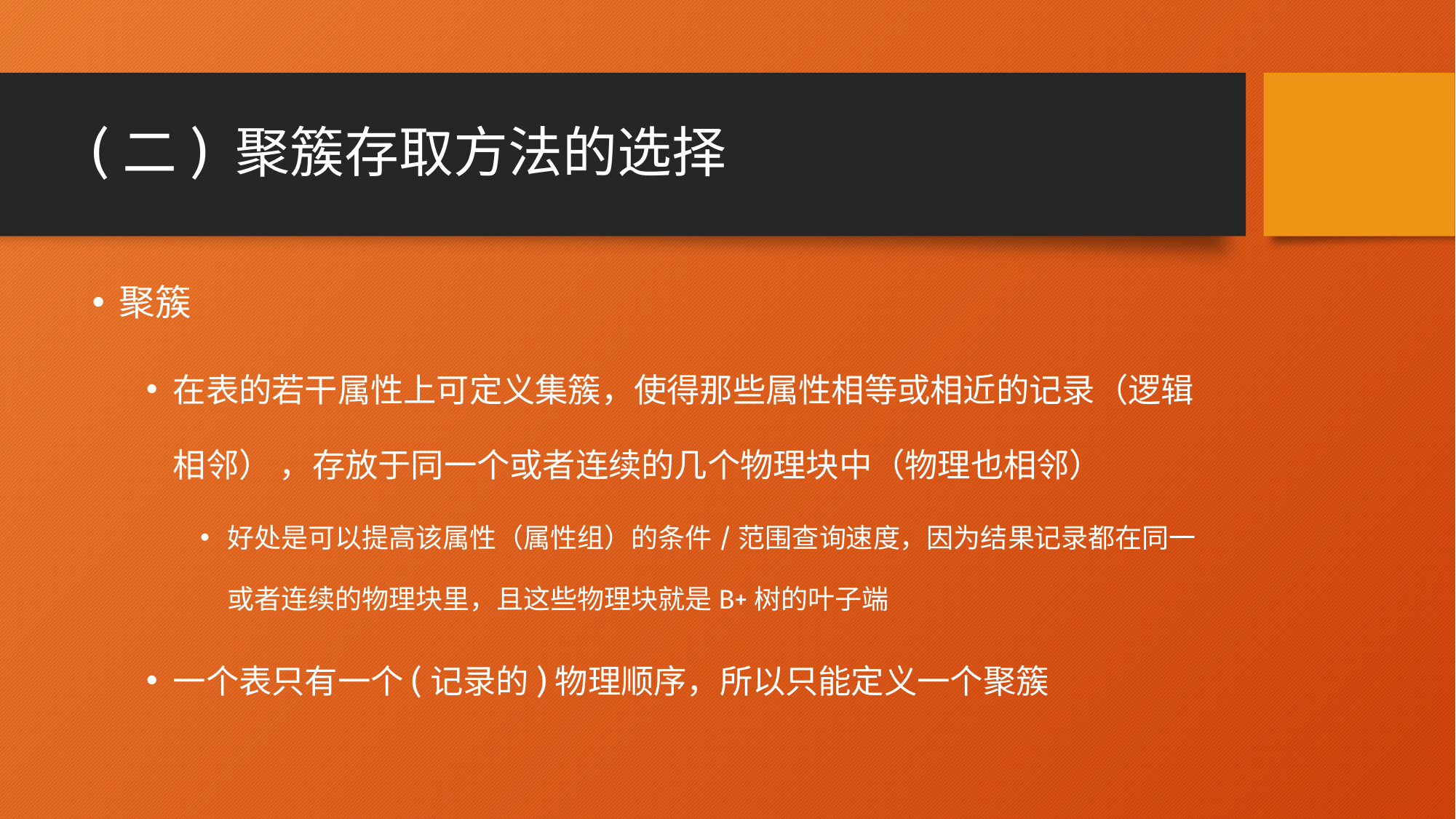

# (二) 聚簇存取方法的选择
聚簇
在表的若干属性上可定义集簇，使得那些属性相等或相近的记录（逻辑相邻） ，存放于同一个或者连续的几个物理块中（物理也相邻）
好处是可以提高该属性（属性组）的条件/范围查询速度，因为结果记录都在同一或者连续的物理块里，且这些物理块就是B+树的叶子端
一个表只有一个(记录的)物理顺序，所以只能定义一个聚簇